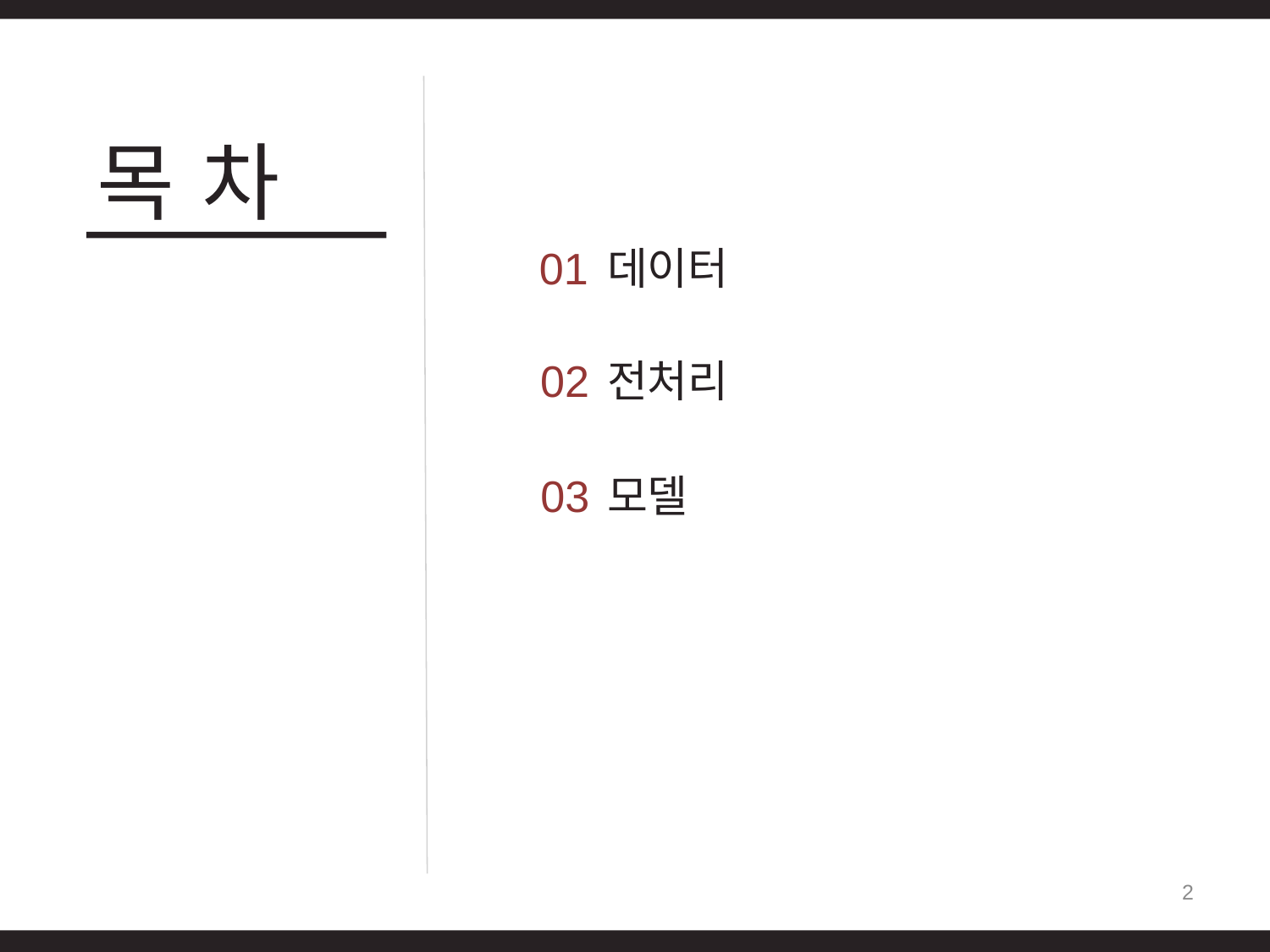

목 차

01
데이터
전처리
02
모델
03
2